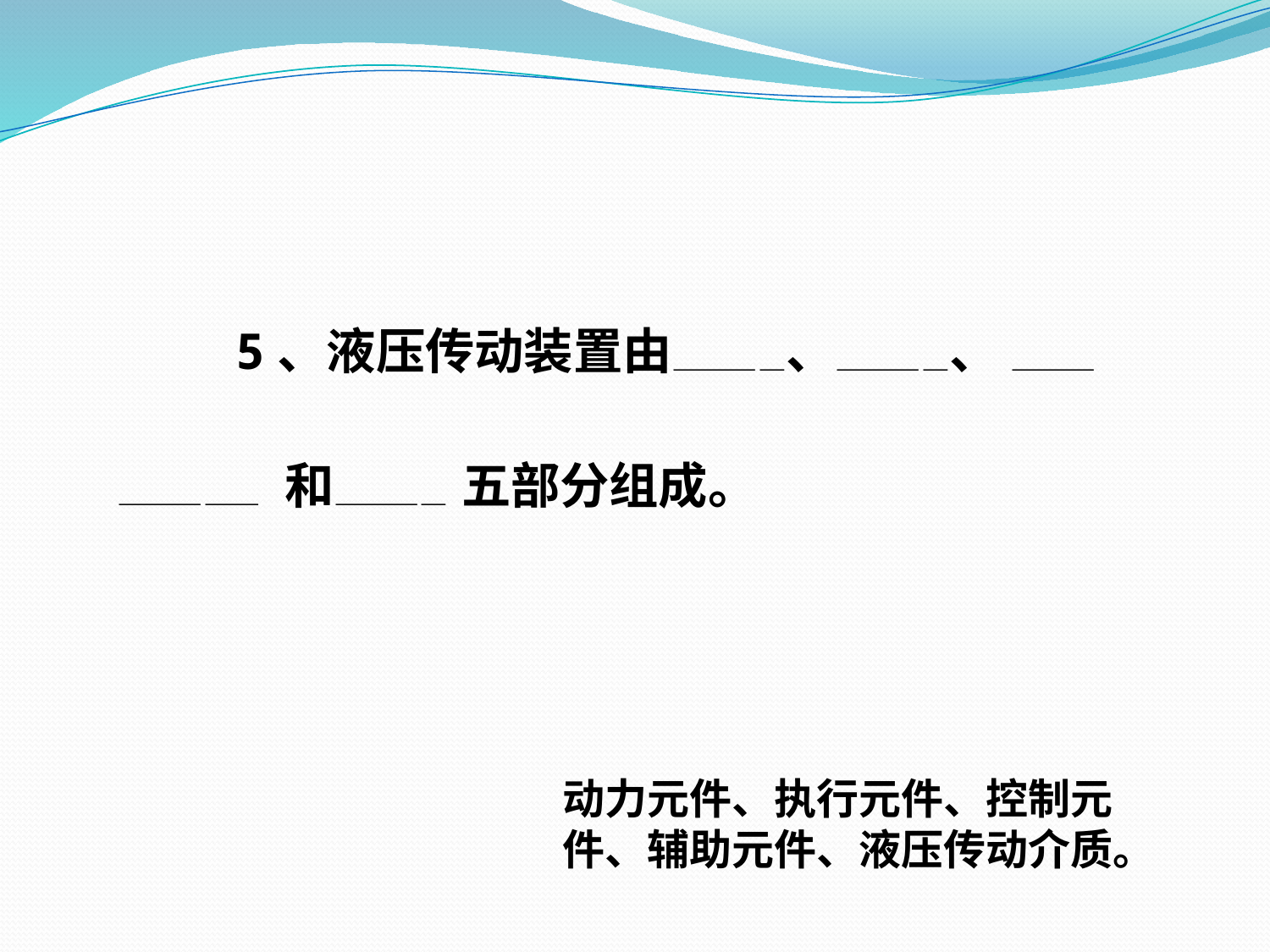

5、液压传动装置由————、————、 ————————   和————  五部分组成。

动力元件、执行元件、控制元件、辅助元件、液压传动介质。